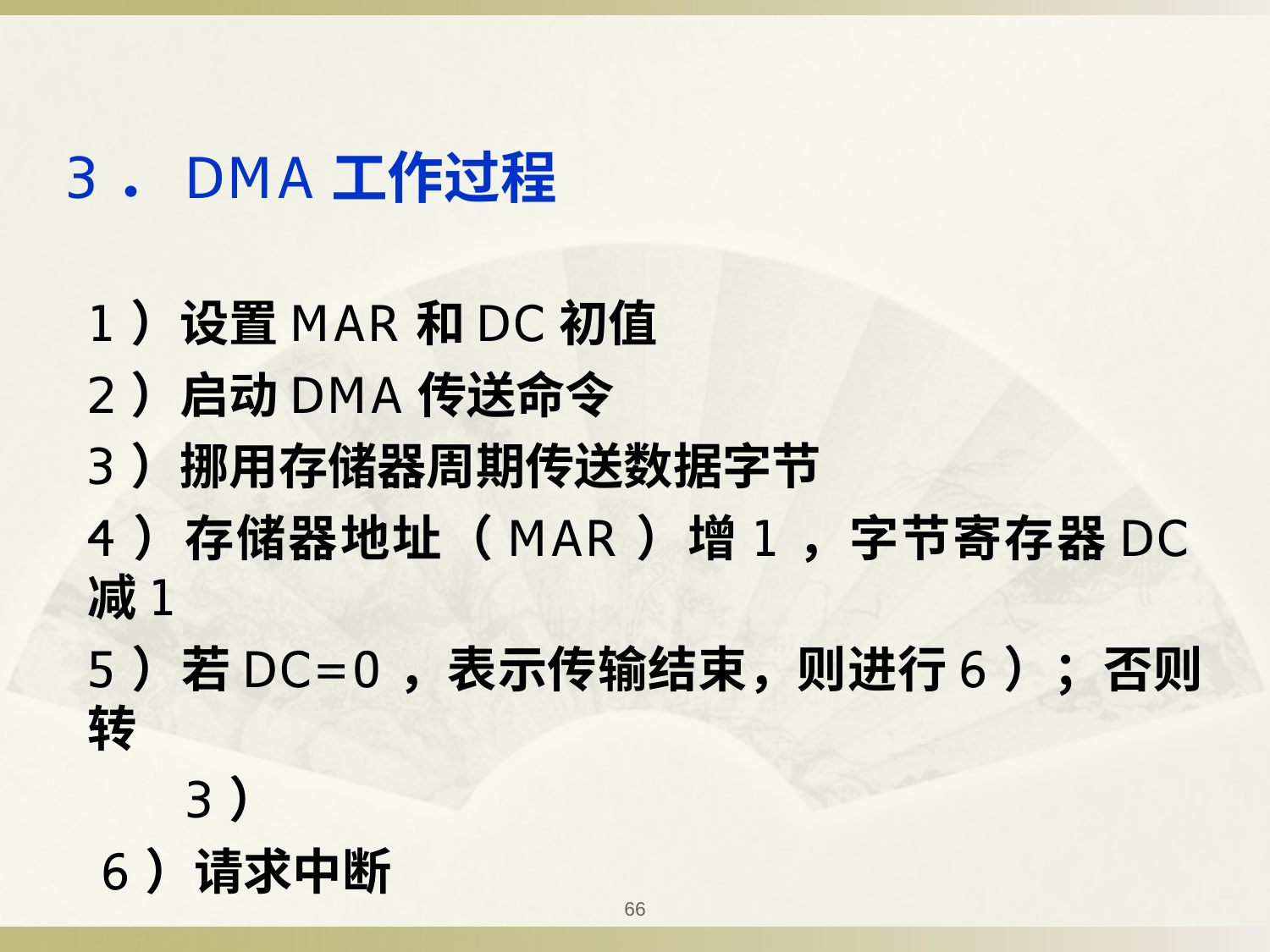

3．DMA工作过程
1）设置MAR和DC初值
2）启动DMA传送命令
3）挪用存储器周期传送数据字节
4）存储器地址（MAR）增1，字节寄存器DC减1
5）若DC=0，表示传输结束，则进行6）；否则转
        3）
 6）请求中断
66